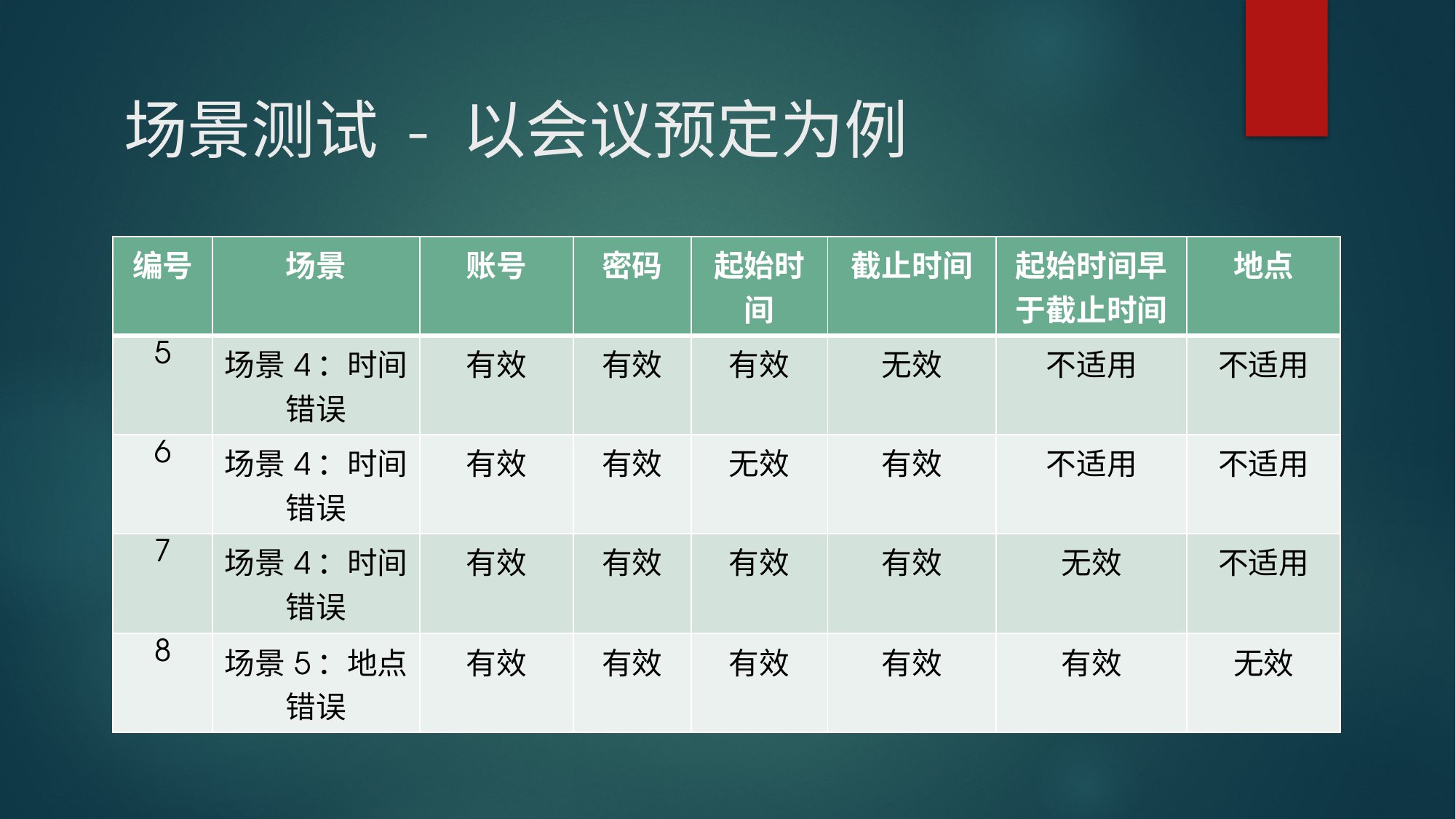

# 场景测试 - 以会议预定为例
| 编号 | 场景 | 账号 | 密码 | 起始时间 | 截止时间 | 起始时间早于截止时间 | 地点 |
| --- | --- | --- | --- | --- | --- | --- | --- |
| 5 | 场景4：时间错误 | 有效 | 有效 | 有效 | 无效 | 不适用 | 不适用 |
| 6 | 场景4：时间错误 | 有效 | 有效 | 无效 | 有效 | 不适用 | 不适用 |
| 7 | 场景4：时间错误 | 有效 | 有效 | 有效 | 有效 | 无效 | 不适用 |
| 8 | 场景5：地点错误 | 有效 | 有效 | 有效 | 有效 | 有效 | 无效 |